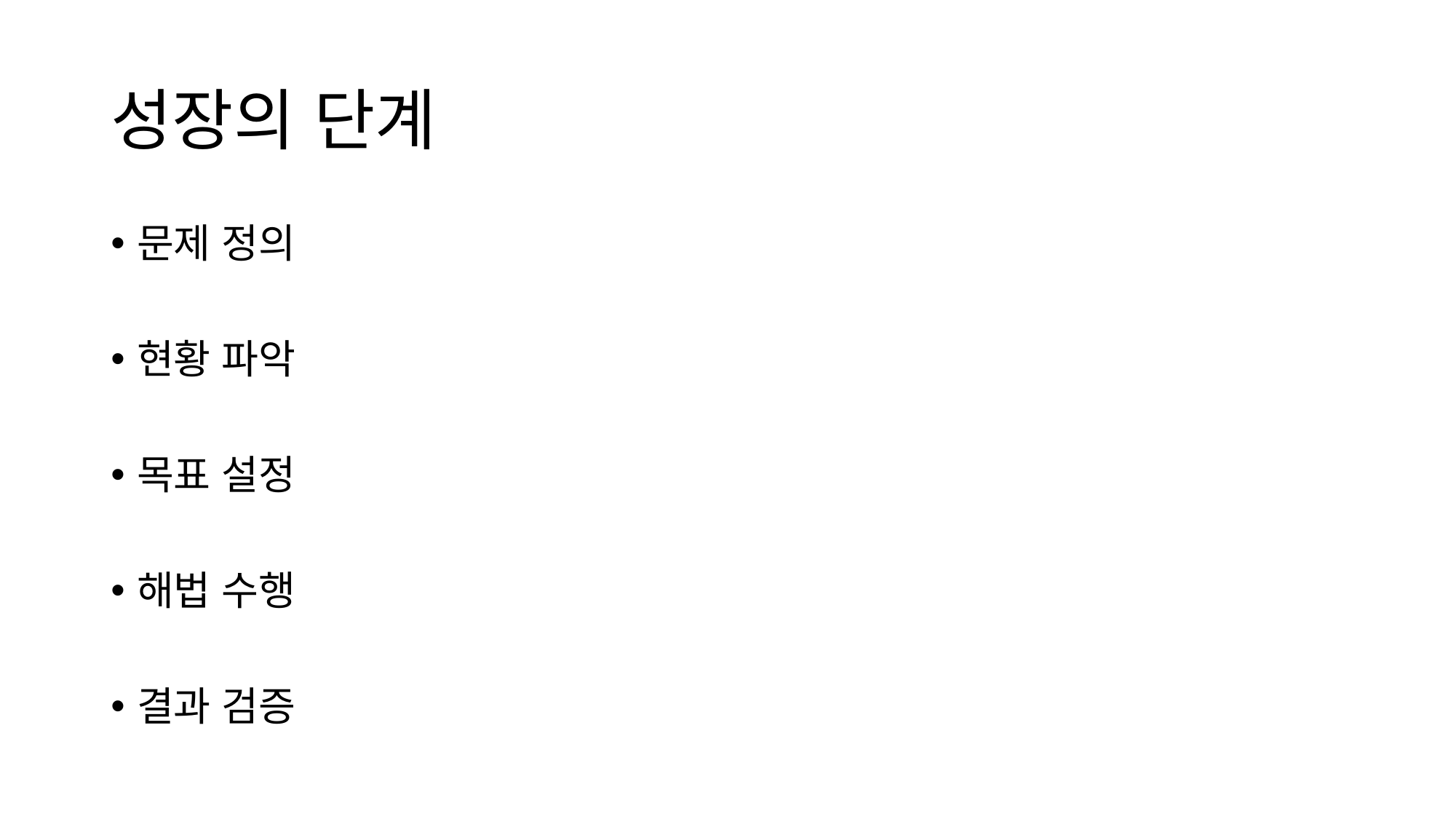

# 성장의 단계
문제 정의

현황 파악

목표 설정

해법 수행

결과 검증